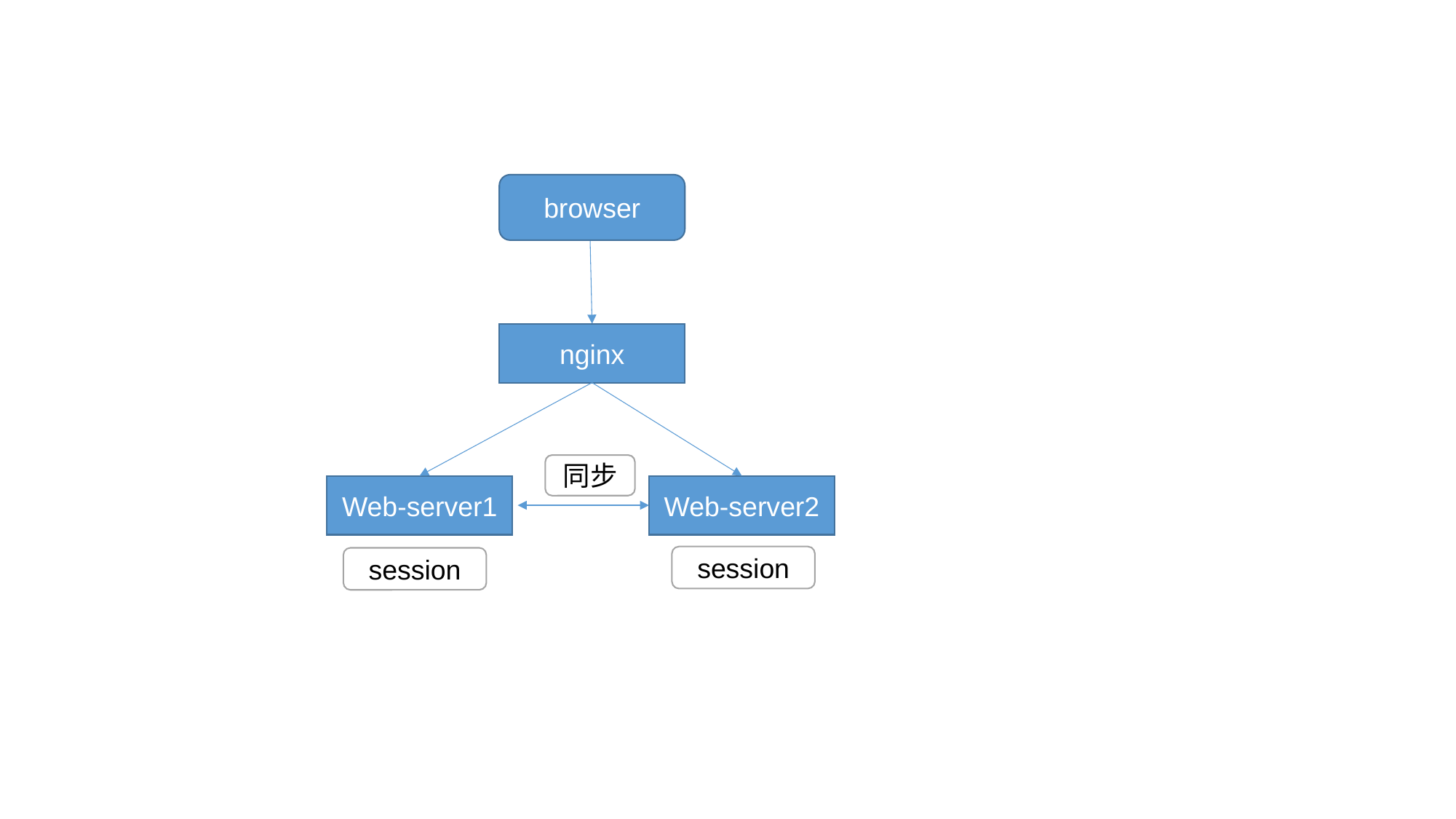

#
browser
nginx
同步
Web-server2
Web-server1
session
session